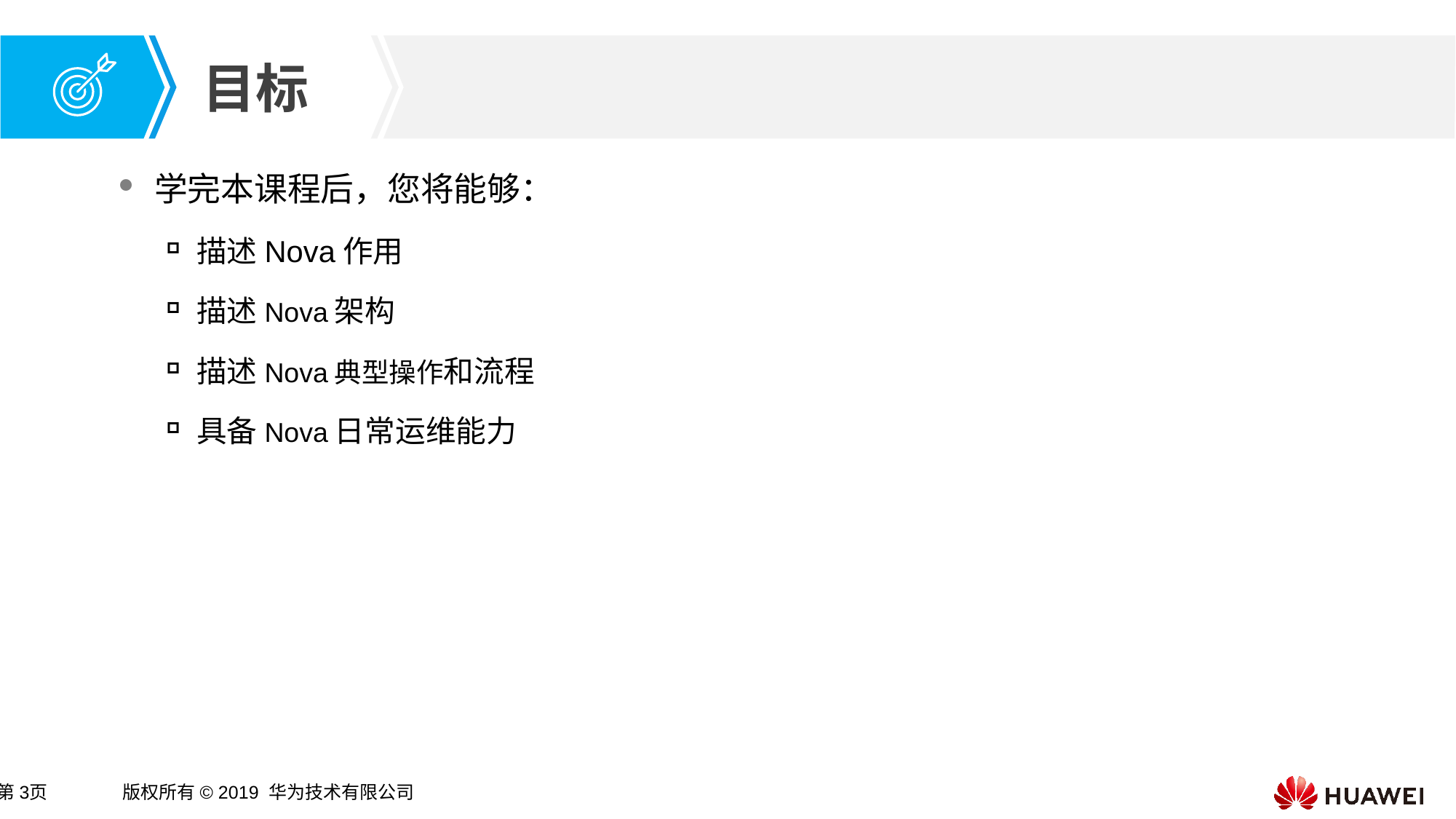

学完本课程后，您将能够：
描述Nova作用
描述Nova架构
描述Nova典型操作和流程
具备Nova日常运维能力